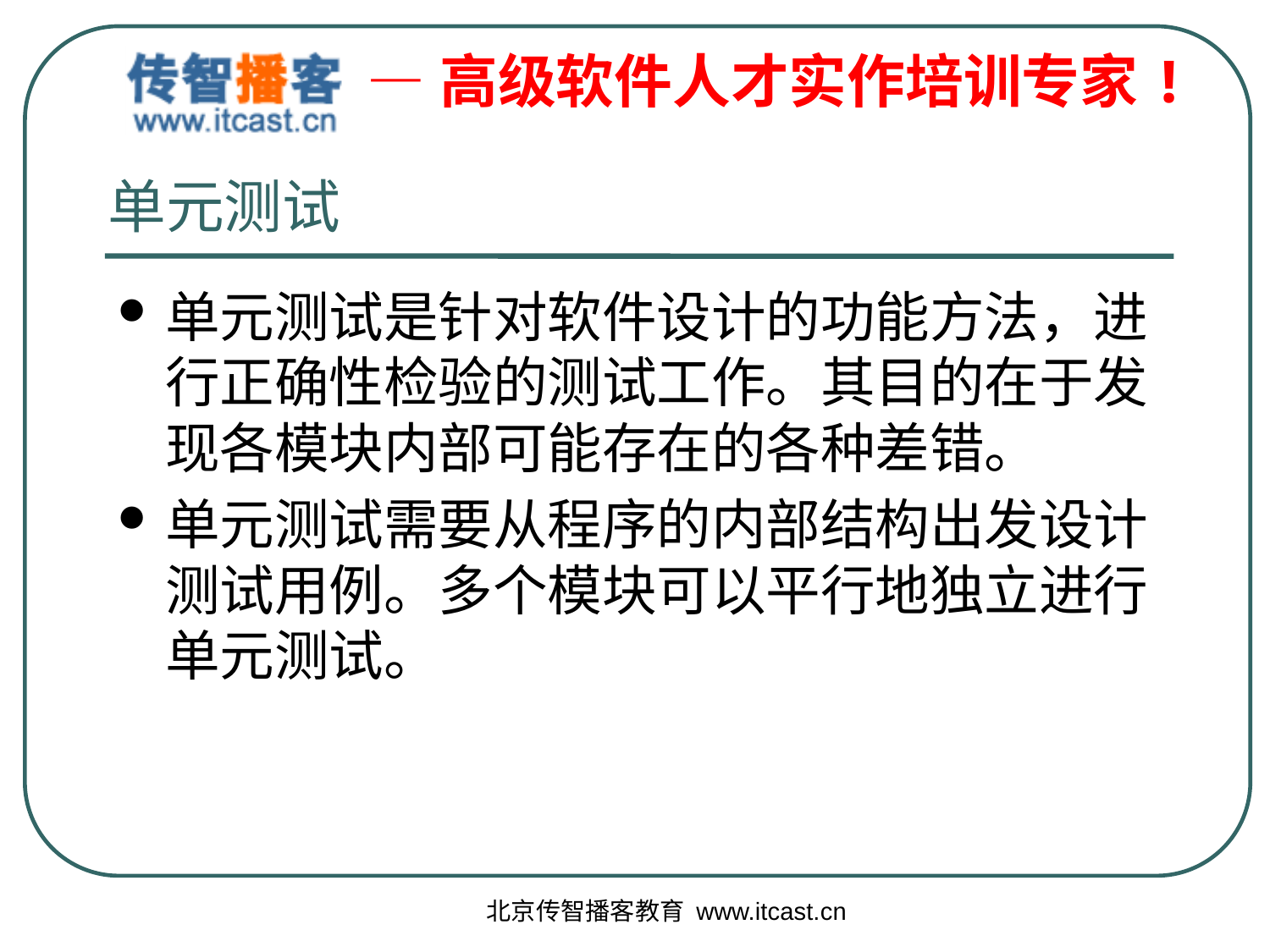

# 单元测试
单元测试是针对软件设计的功能方法，进行正确性检验的测试工作。其目的在于发现各模块内部可能存在的各种差错。
单元测试需要从程序的内部结构出发设计测试用例。多个模块可以平行地独立进行单元测试。
北京传智播客教育 www.itcast.cn